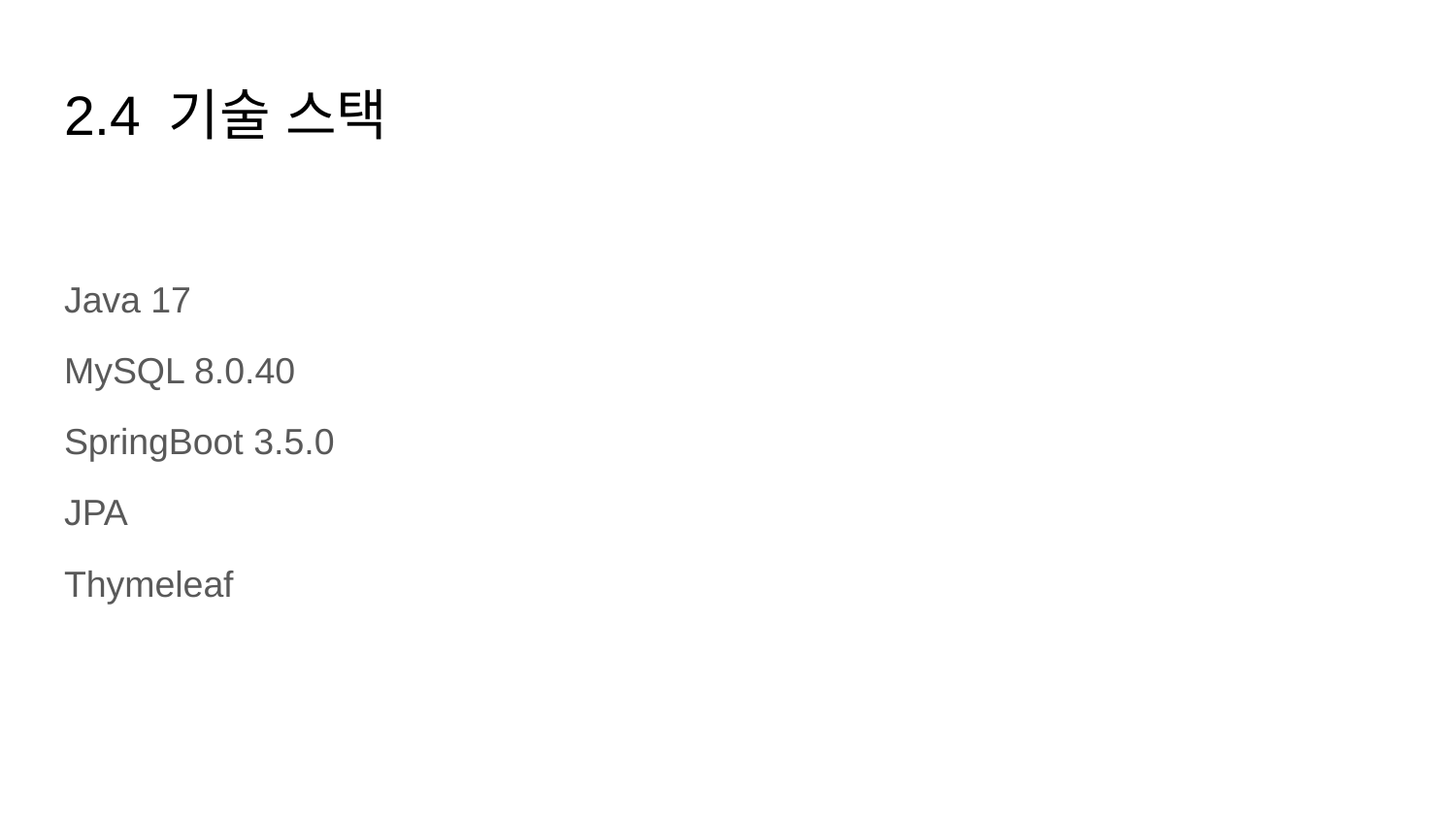

# 2.4 기술 스택

Java 17
MySQL 8.0.40
SpringBoot 3.5.0
JPA
Thymeleaf